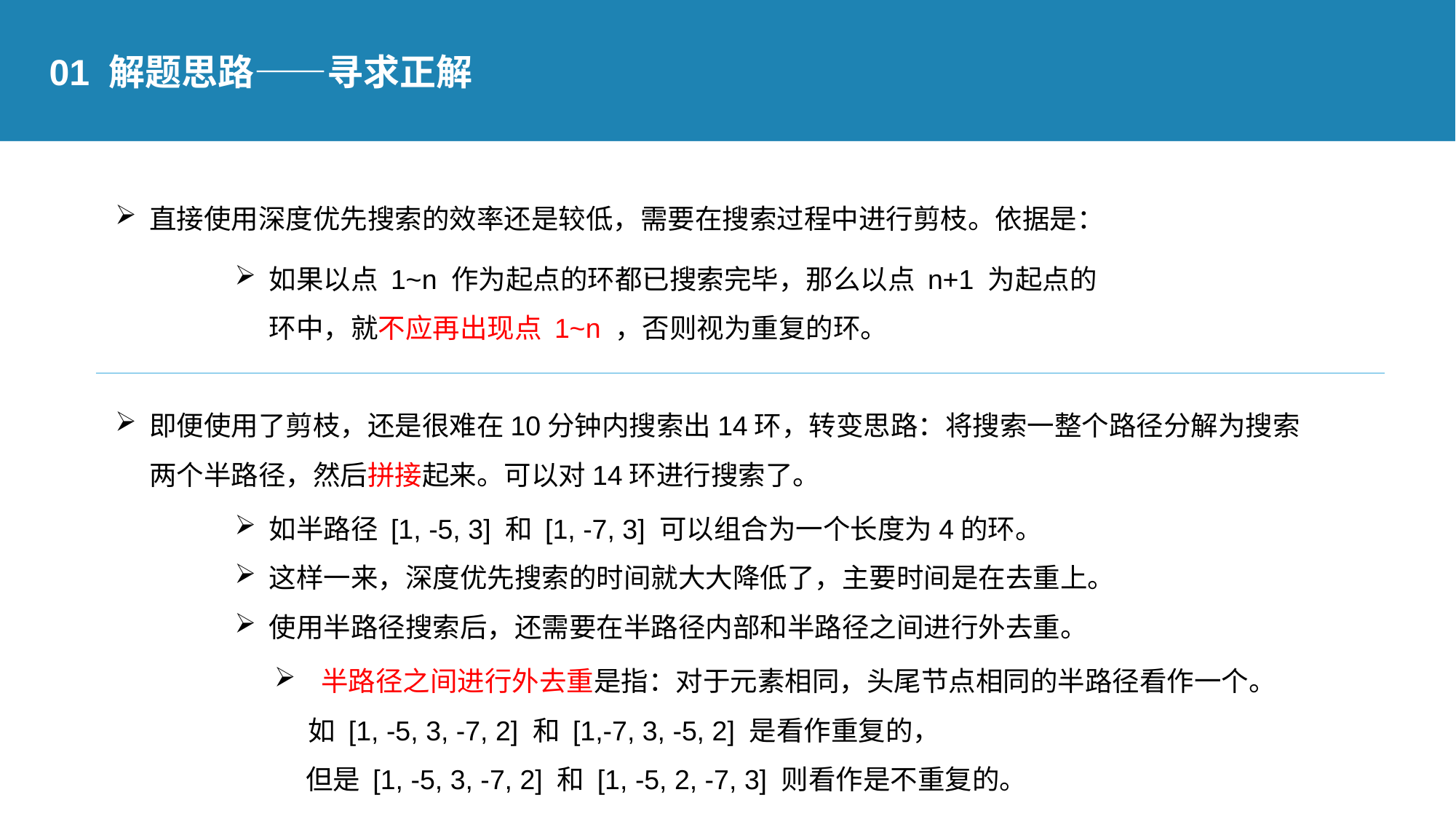

01 解题思路——寻求正解
直接使用深度优先搜索的效率还是较低，需要在搜索过程中进行剪枝。依据是：
如果以点 1~n 作为起点的环都已搜索完毕，那么以点 n+1 为起点的环中，就不应再出现点 1~n ，否则视为重复的环。
即便使用了剪枝，还是很难在10分钟内搜索出14环，转变思路：将搜索一整个路径分解为搜索两个半路径，然后拼接起来。可以对14环进行搜索了。
如半路径 [1, -5, 3] 和 [1, -7, 3] 可以组合为一个长度为4的环。
这样一来，深度优先搜索的时间就大大降低了，主要时间是在去重上。
使用半路径搜索后，还需要在半路径内部和半路径之间进行外去重。
 半路径之间进行外去重是指：对于元素相同，头尾节点相同的半路径看作一个。如 [1, -5, 3, -7, 2] 和 [1,-7, 3, -5, 2] 是看作重复的，
    但是 [1, -5, 3, -7, 2] 和 [1, -5, 2, -7, 3] 则看作是不重复的。